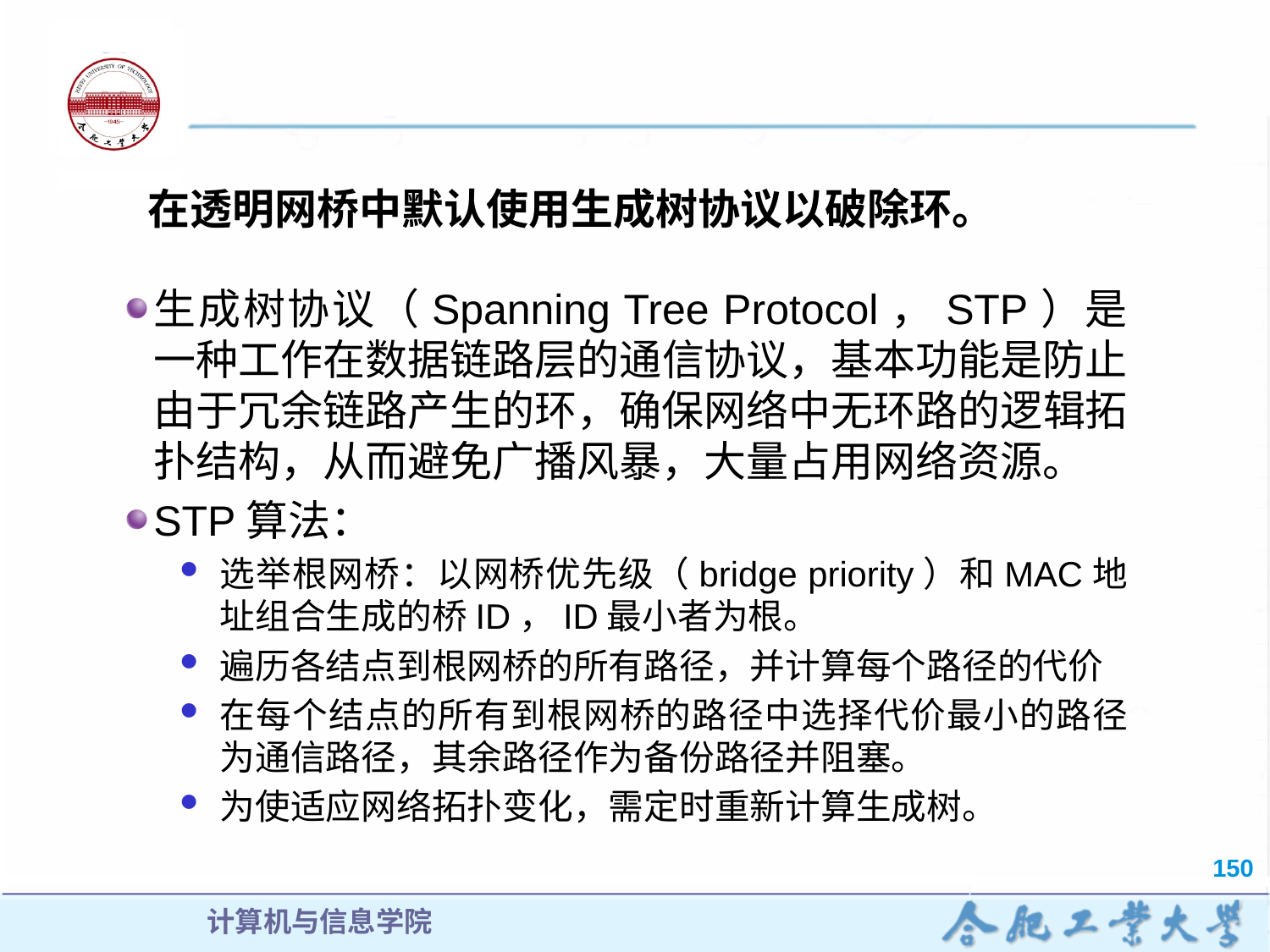

#
在透明网桥中默认使用生成树协议以破除环。
生成树协议（Spanning Tree Protocol，STP）是一种工作在数据链路层的通信协议，基本功能是防止由于冗余链路产生的环，确保网络中无环路的逻辑拓扑结构，从而避免广播风暴，大量占用网络资源。
STP算法：
选举根网桥：以网桥优先级（bridge priority）和MAC地址组合生成的桥ID，ID最小者为根。
遍历各结点到根网桥的所有路径，并计算每个路径的代价
在每个结点的所有到根网桥的路径中选择代价最小的路径为通信路径，其余路径作为备份路径并阻塞。
为使适应网络拓扑变化，需定时重新计算生成树。